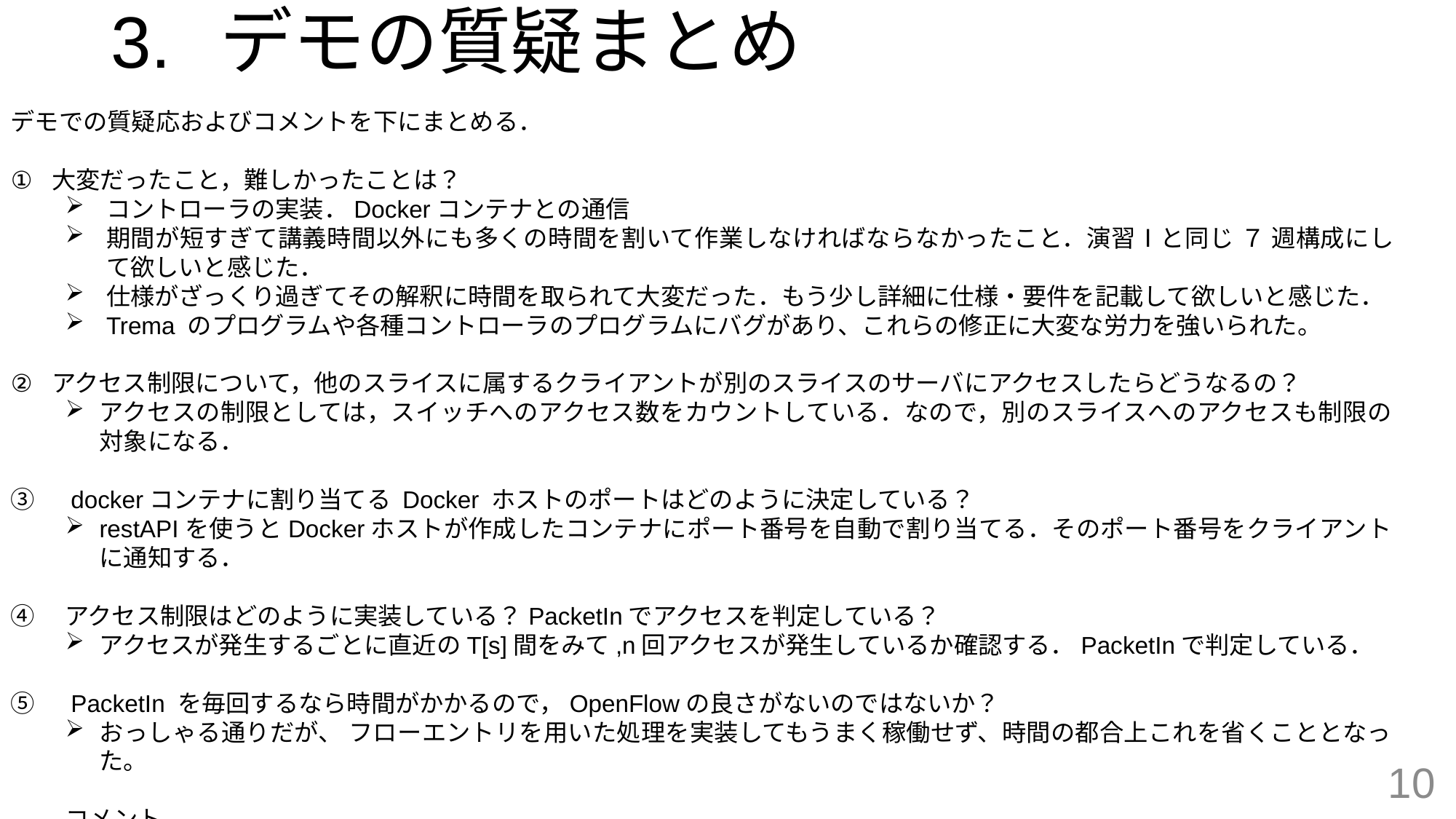

デモの質疑まとめ

デモでの質疑応およびコメントを下にまとめる．

大変だったこと，難しかったことは？
コントローラの実装．Dockerコンテナとの通信
期間が短すぎて講義時間以外にも多くの時間を割いて作業しなければならなかったこと．演習Ⅰと同じ ７ 週構成にして欲しいと感じた．
仕様がざっくり過ぎてその解釈に時間を取られて大変だった．もう少し詳細に仕様・要件を記載して欲しいと感じた．
Trema のプログラムや各種コントローラのプログラムにバグがあり、これらの修正に大変な労力を強いられた。

アクセス制限について，他のスライスに属するクライアントが別のスライスのサーバにアクセスしたらどうなるの？
アクセスの制限としては，スイッチへのアクセス数をカウントしている．なので，別のスライスへのアクセスも制限の対象になる．

③　dockerコンテナに割り当てる Docker ホストのポートはどのように決定している？
restAPIを使うとDockerホストが作成したコンテナにポート番号を自動で割り当てる．そのポート番号をクライアントに通知する．

④　アクセス制限はどのように実装している？PacketInでアクセスを判定している？
アクセスが発生するごとに直近のT[s]間をみて,n回アクセスが発生しているか確認する．PacketInで判定している．

⑤　PacketIn を毎回するなら時間がかかるので，OpenFlowの良さがないのではないか？
おっしゃる通りだが、 フローエントリを用いた処理を実装してもうまく稼働せず、時間の都合上これを省くこととなった。

コメント
flowstatsでパケットの統計情報が見れるよ．
10